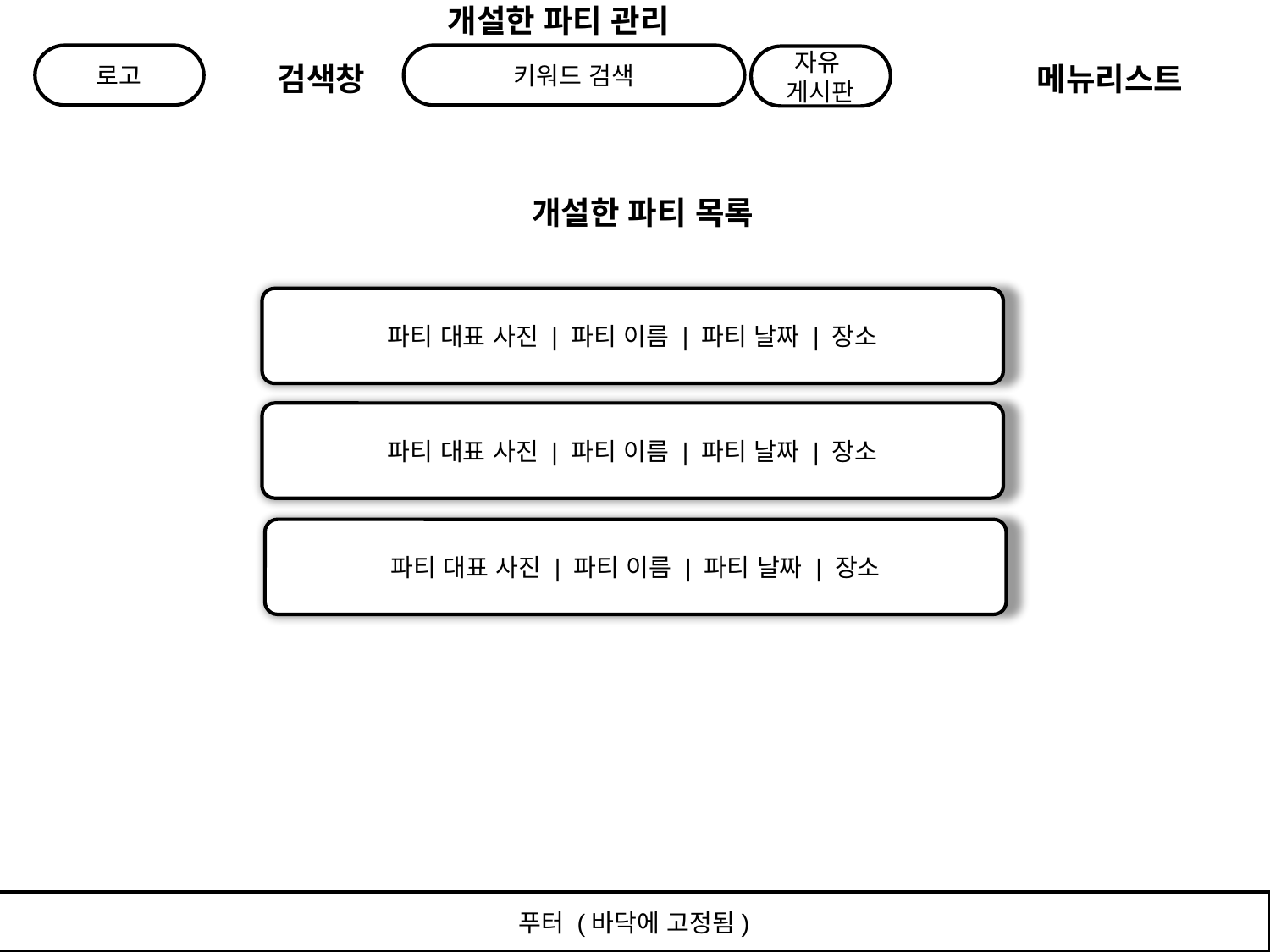

개설한 파티 관리
로고
키워드 검색
자유
게시판
검색창
메뉴리스트
개설한 파티 목록
파티 대표 사진 | 파티 이름 | 파티 날짜 | 장소
파티 대표 사진 | 파티 이름 | 파티 날짜 | 장소
파티 대표 사진 | 파티 이름 | 파티 날짜 | 장소
푸터 (바닥에 고정됨)